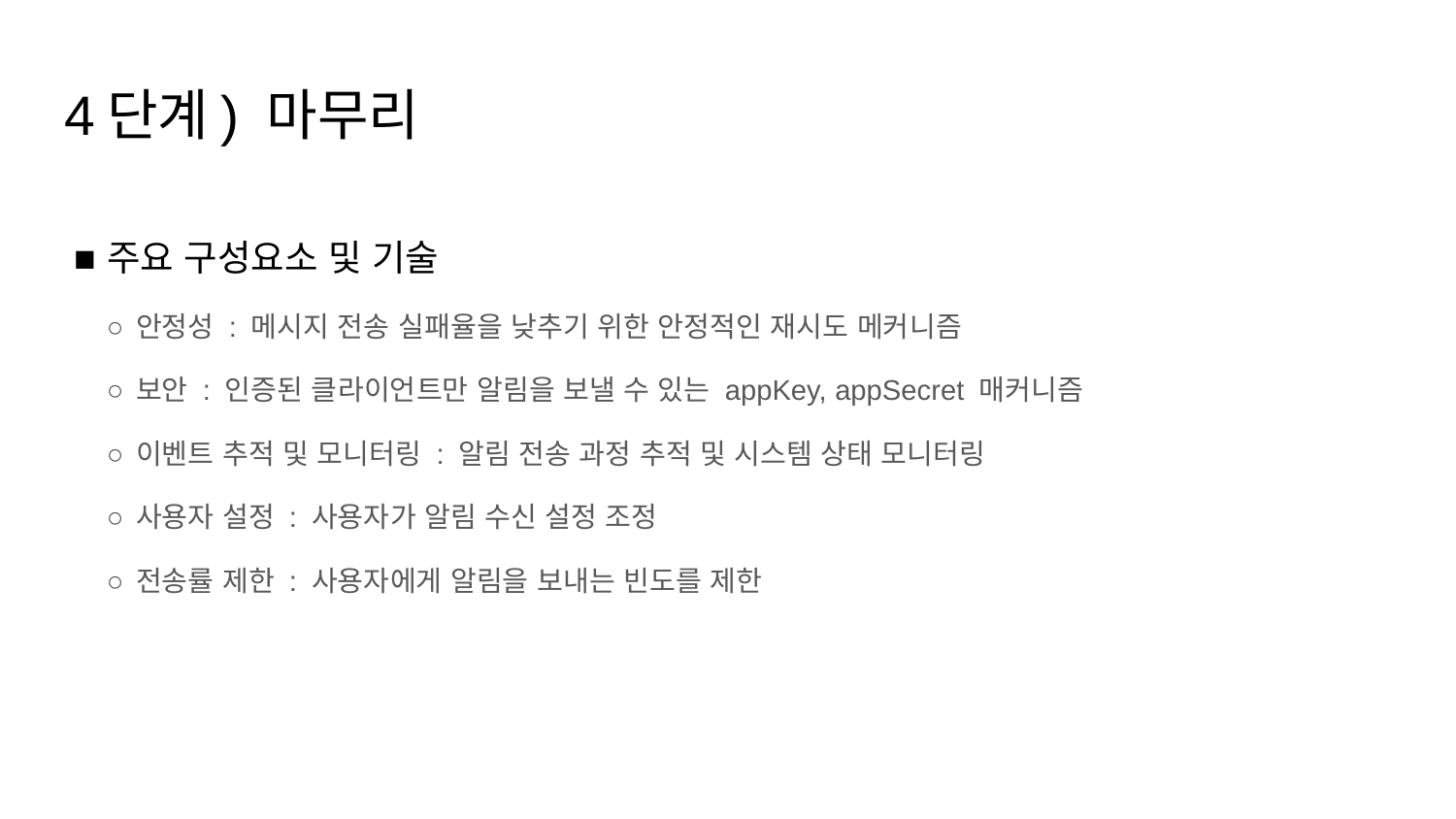

# 4단계) 마무리
주요 구성요소 및 기술
안정성 : 메시지 전송 실패율을 낮추기 위한 안정적인 재시도 메커니즘
보안 : 인증된 클라이언트만 알림을 보낼 수 있는 appKey, appSecret 매커니즘
이벤트 추적 및 모니터링 : 알림 전송 과정 추적 및 시스템 상태 모니터링
사용자 설정 : 사용자가 알림 수신 설정 조정
전송률 제한 : 사용자에게 알림을 보내는 빈도를 제한